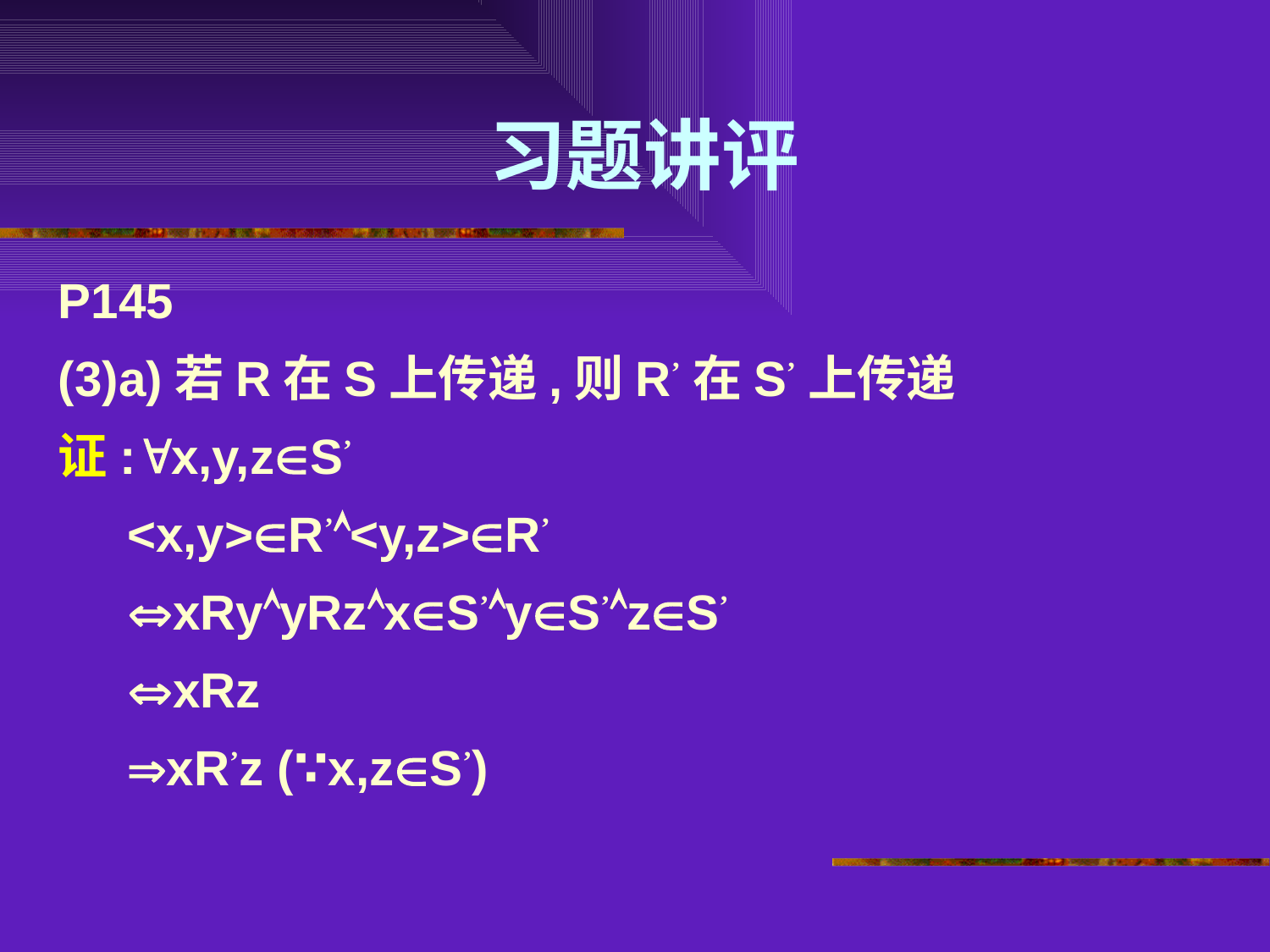

# 习题讲评
P145
(3)a)若R在S上传递,则R’在S’上传递
证:∀x,y,z∈S’
     <x,y>∈R’∧<y,z>∈R’
     ⇔xRy∧yRz∧x∈S’∧y∈S’∧z∈S’
     ⇔xRz
     ⇒xR’z (∵x,z∈S’)